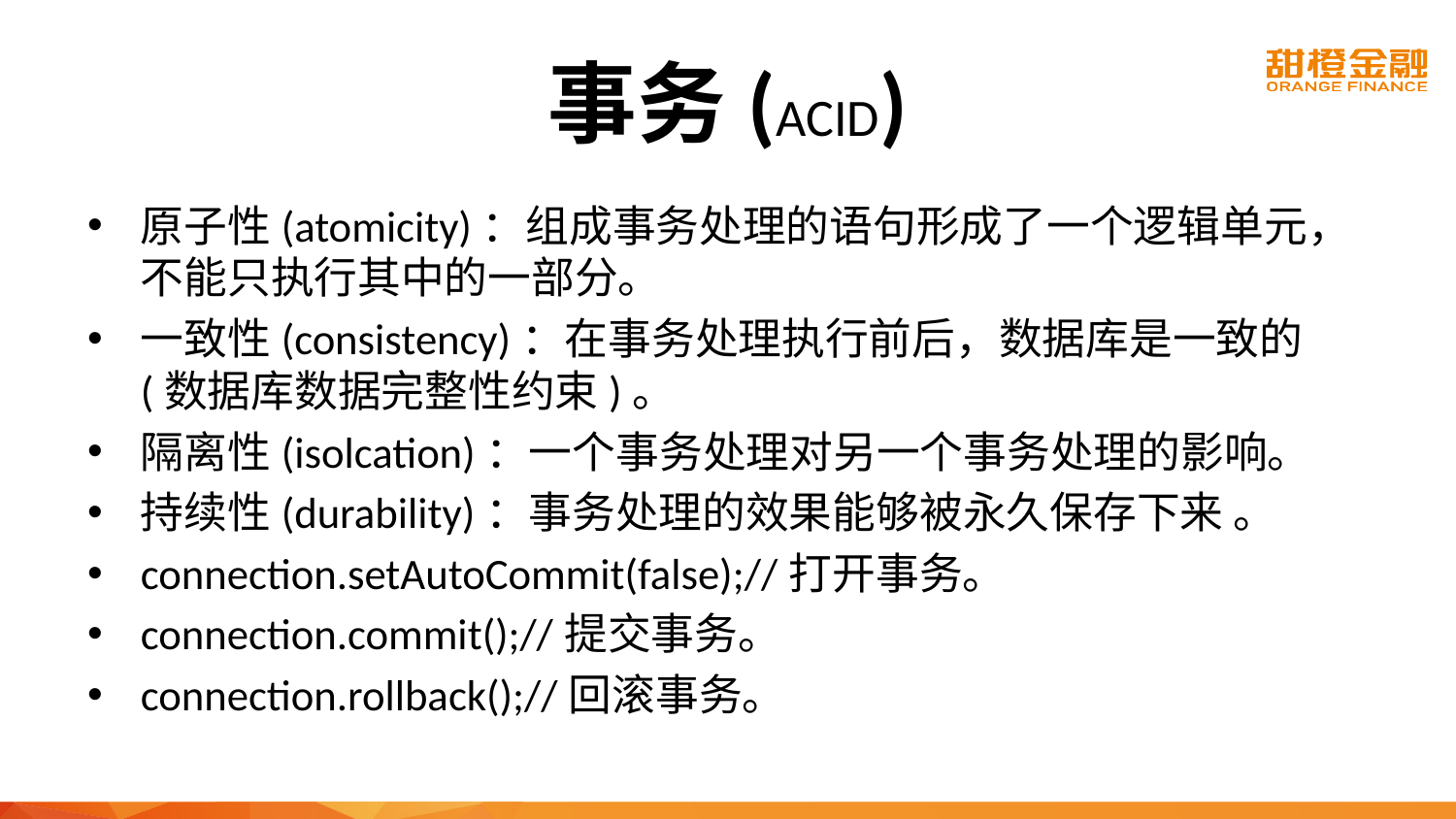

# 事务(ACID)
原子性(atomicity)：组成事务处理的语句形成了一个逻辑单元，不能只执行其中的一部分。
一致性(consistency)：在事务处理执行前后，数据库是一致的(数据库数据完整性约束)。
隔离性(isolcation)：一个事务处理对另一个事务处理的影响。
持续性(durability)：事务处理的效果能够被永久保存下来 。
connection.setAutoCommit(false);//打开事务。
connection.commit();//提交事务。
connection.rollback();//回滚事务。